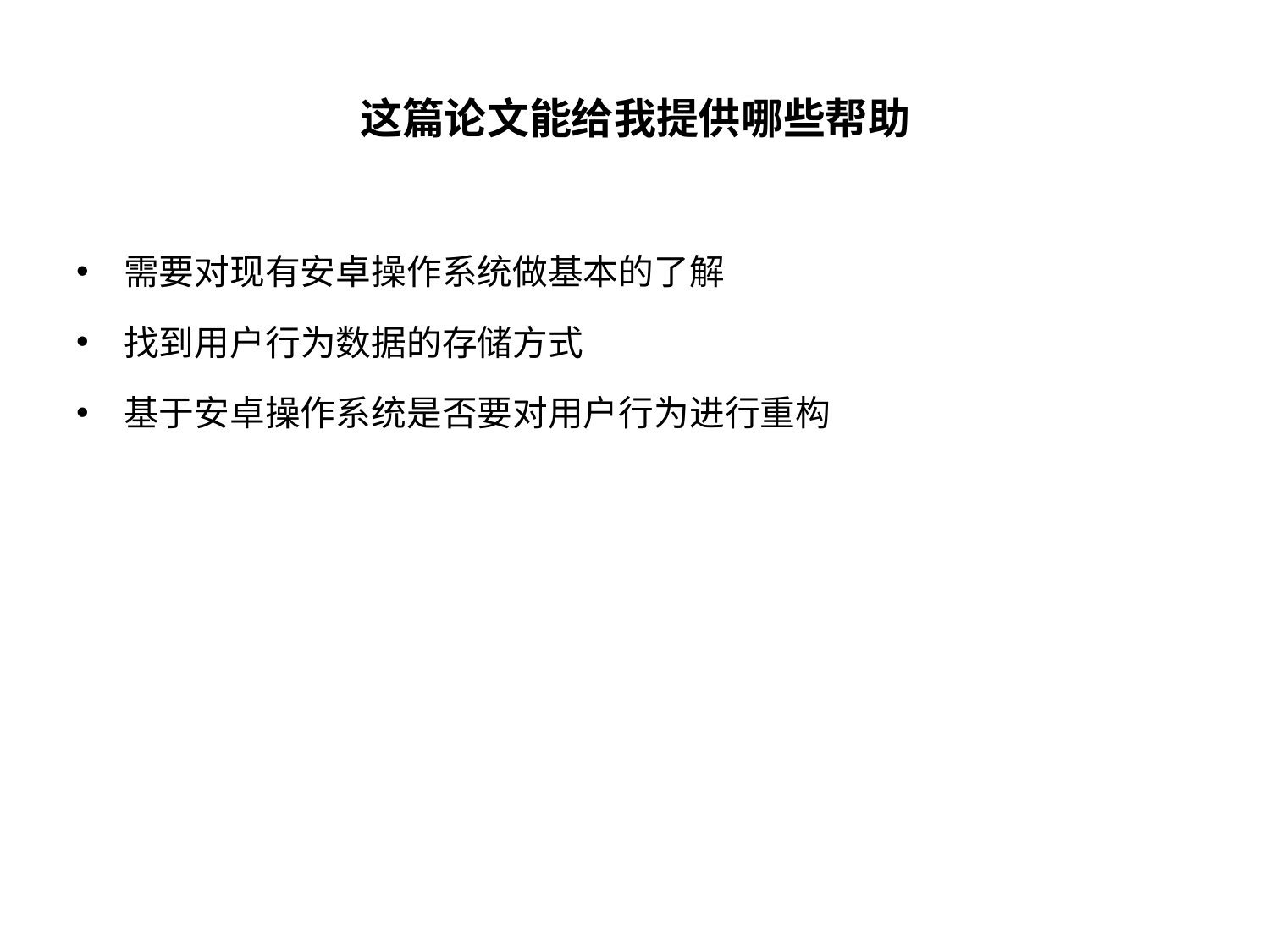

# 这篇论文能给我提供哪些帮助
需要对现有安卓操作系统做基本的了解
找到用户行为数据的存储方式
基于安卓操作系统是否要对用户行为进行重构